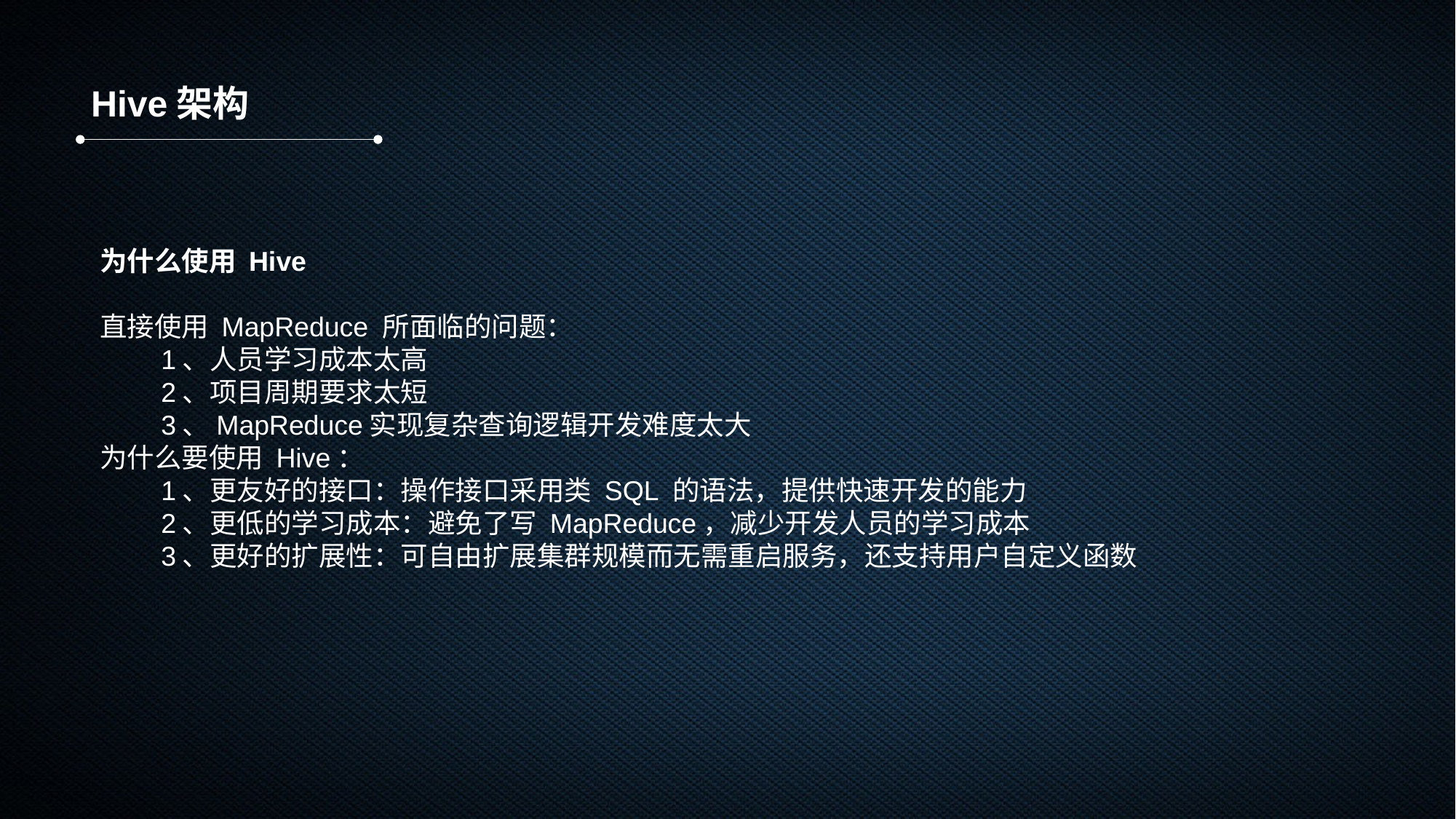

Hive架构
为什么使用 Hive

直接使用 MapReduce 所面临的问题：
　　1、人员学习成本太高
　　2、项目周期要求太短
　　3、MapReduce实现复杂查询逻辑开发难度太大
为什么要使用 Hive：
　　1、更友好的接口：操作接口采用类 SQL 的语法，提供快速开发的能力
　　2、更低的学习成本：避免了写 MapReduce，减少开发人员的学习成本
　　3、更好的扩展性：可自由扩展集群规模而无需重启服务，还支持用户自定义函数